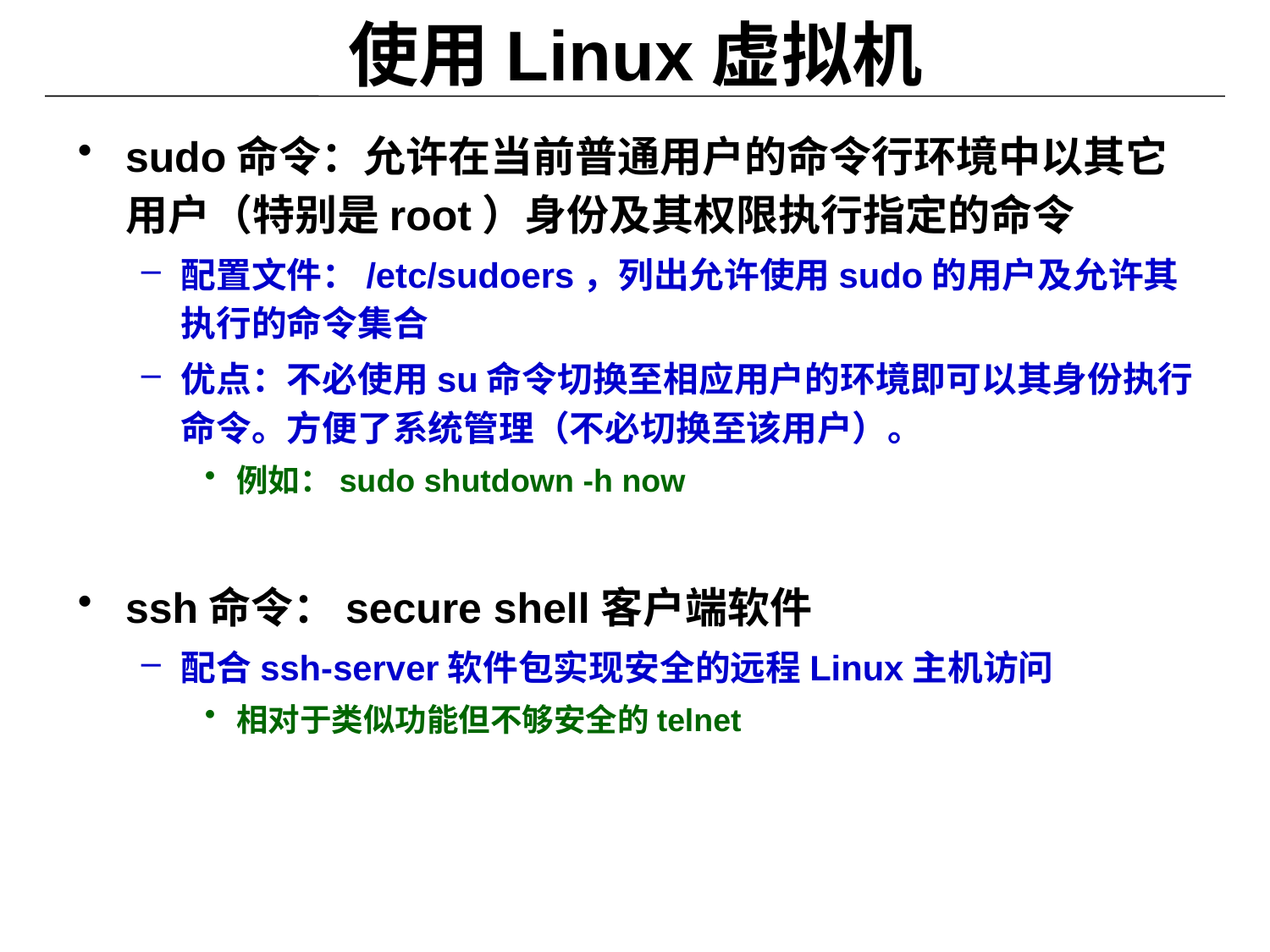

# 使用Linux虚拟机
sudo命令：允许在当前普通用户的命令行环境中以其它用户（特别是root）身份及其权限执行指定的命令
配置文件：/etc/sudoers，列出允许使用sudo的用户及允许其执行的命令集合
优点：不必使用su命令切换至相应用户的环境即可以其身份执行命令。方便了系统管理（不必切换至该用户）。
例如：sudo shutdown -h now

ssh命令：secure shell客户端软件
配合ssh-server软件包实现安全的远程Linux主机访问
相对于类似功能但不够安全的telnet